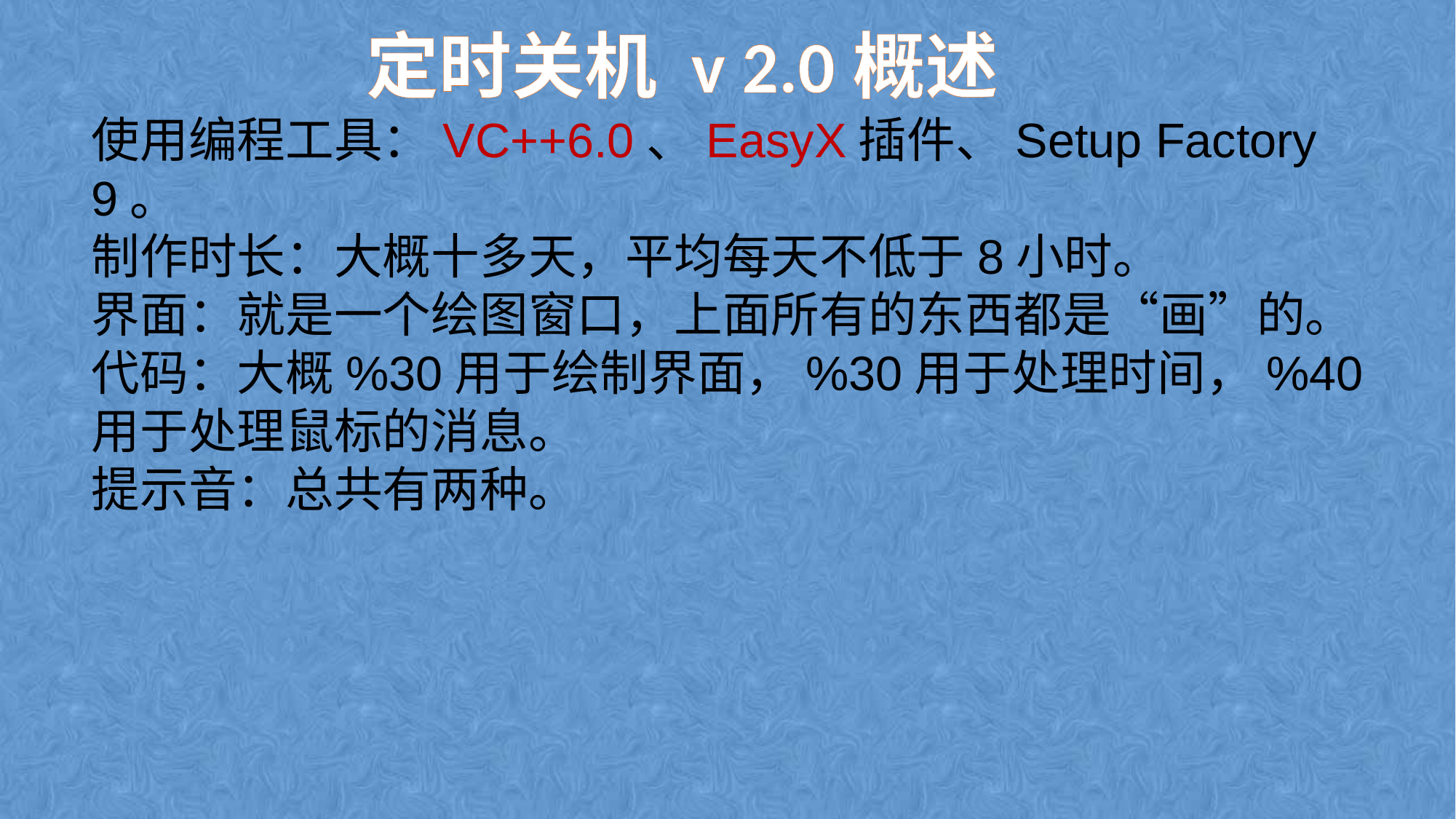

定时关机 v 2.0概述
使用编程工具：VC++6.0、EasyX插件、Setup Factory 9。
制作时长：大概十多天，平均每天不低于8小时。
界面：就是一个绘图窗口，上面所有的东西都是“画”的。
代码：大概%30用于绘制界面，%30用于处理时间，%40用于处理鼠标的消息。
提示音：总共有两种。